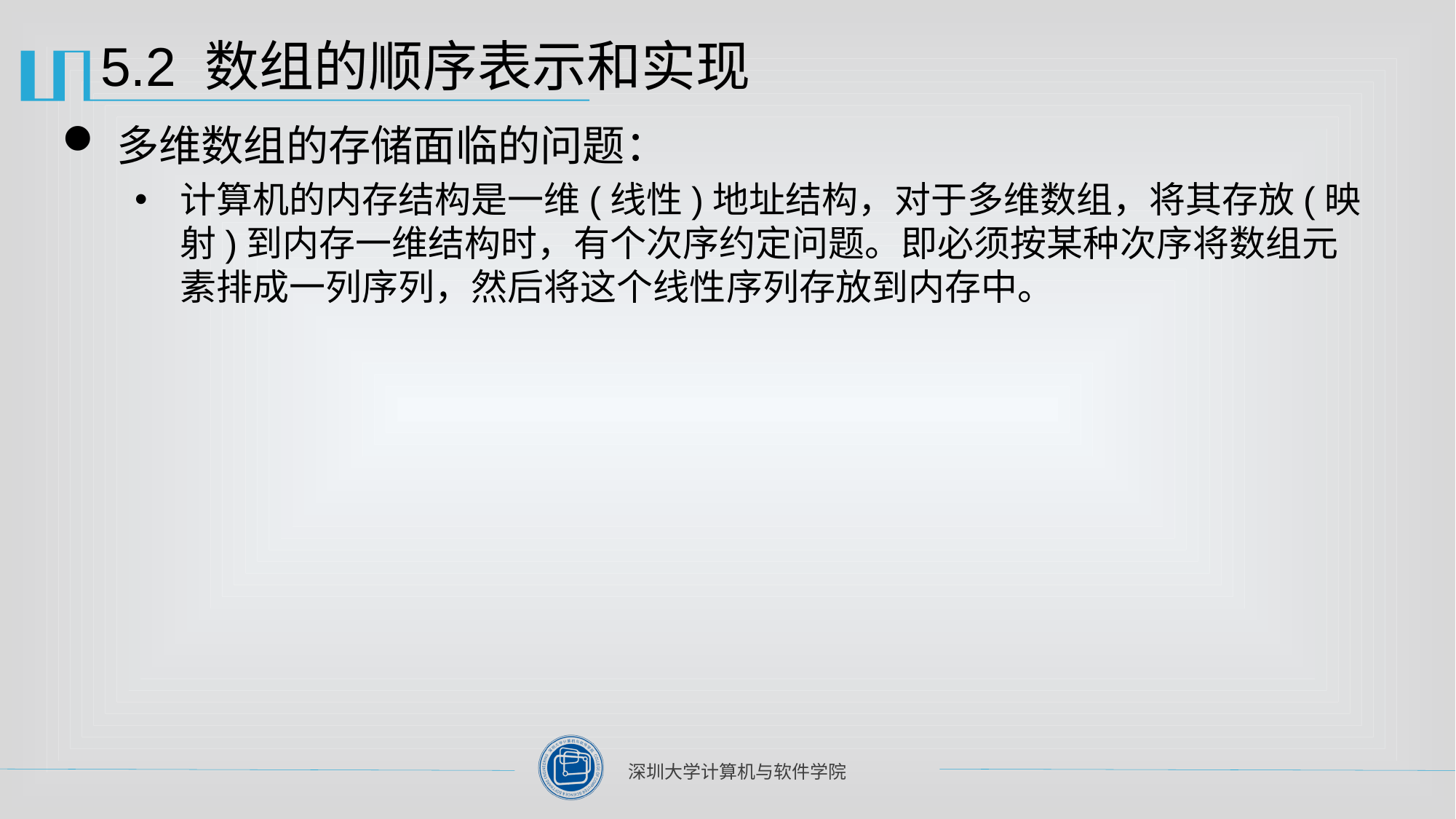

# 5.2 数组的顺序表示和实现
多维数组的存储面临的问题：
计算机的内存结构是一维(线性)地址结构，对于多维数组，将其存放(映射)到内存一维结构时，有个次序约定问题。即必须按某种次序将数组元素排成一列序列，然后将这个线性序列存放到内存中。
7